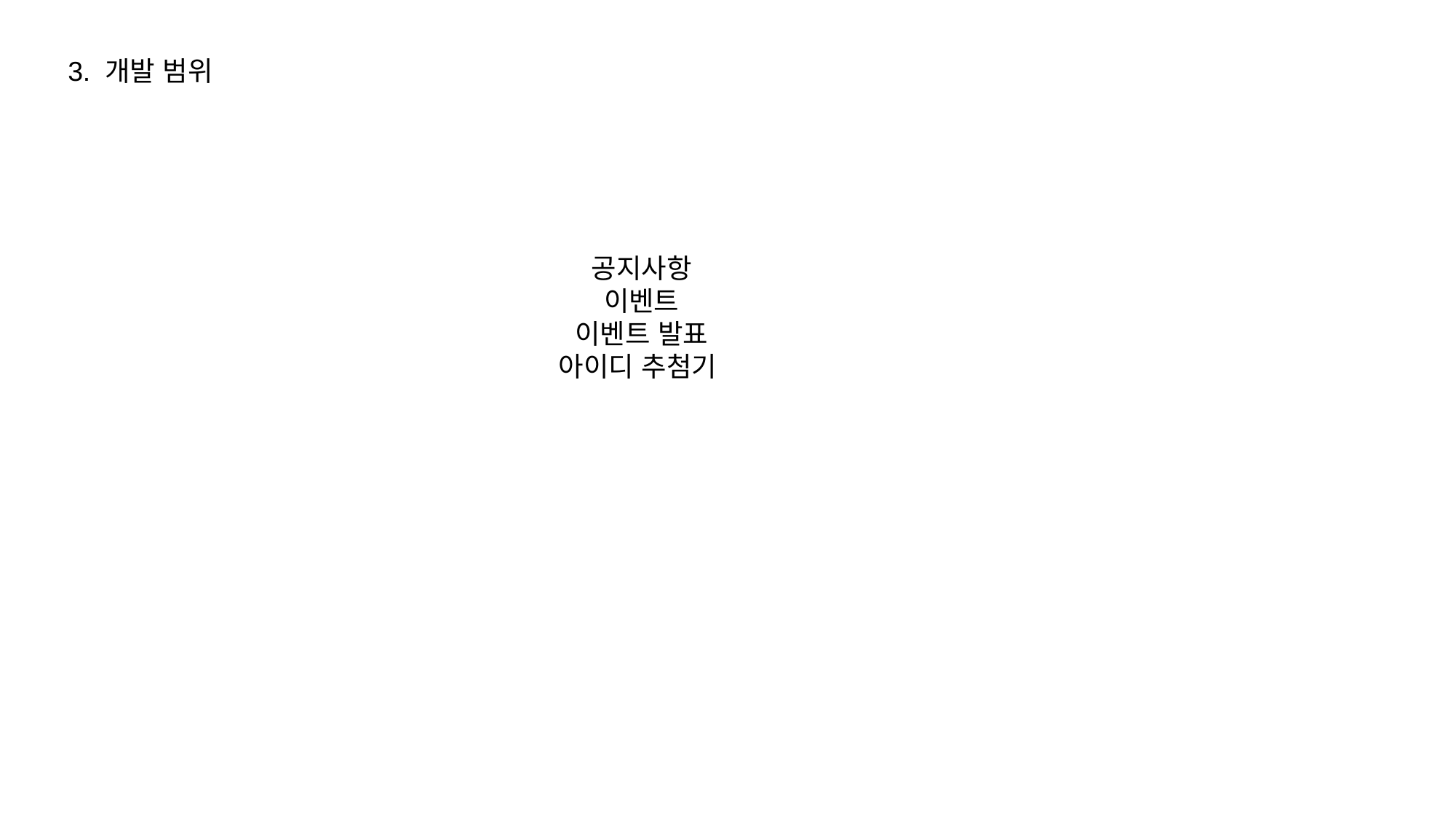

3. 개발 범위
공지사항
이벤트
이벤트 발표
아이디 추첨기